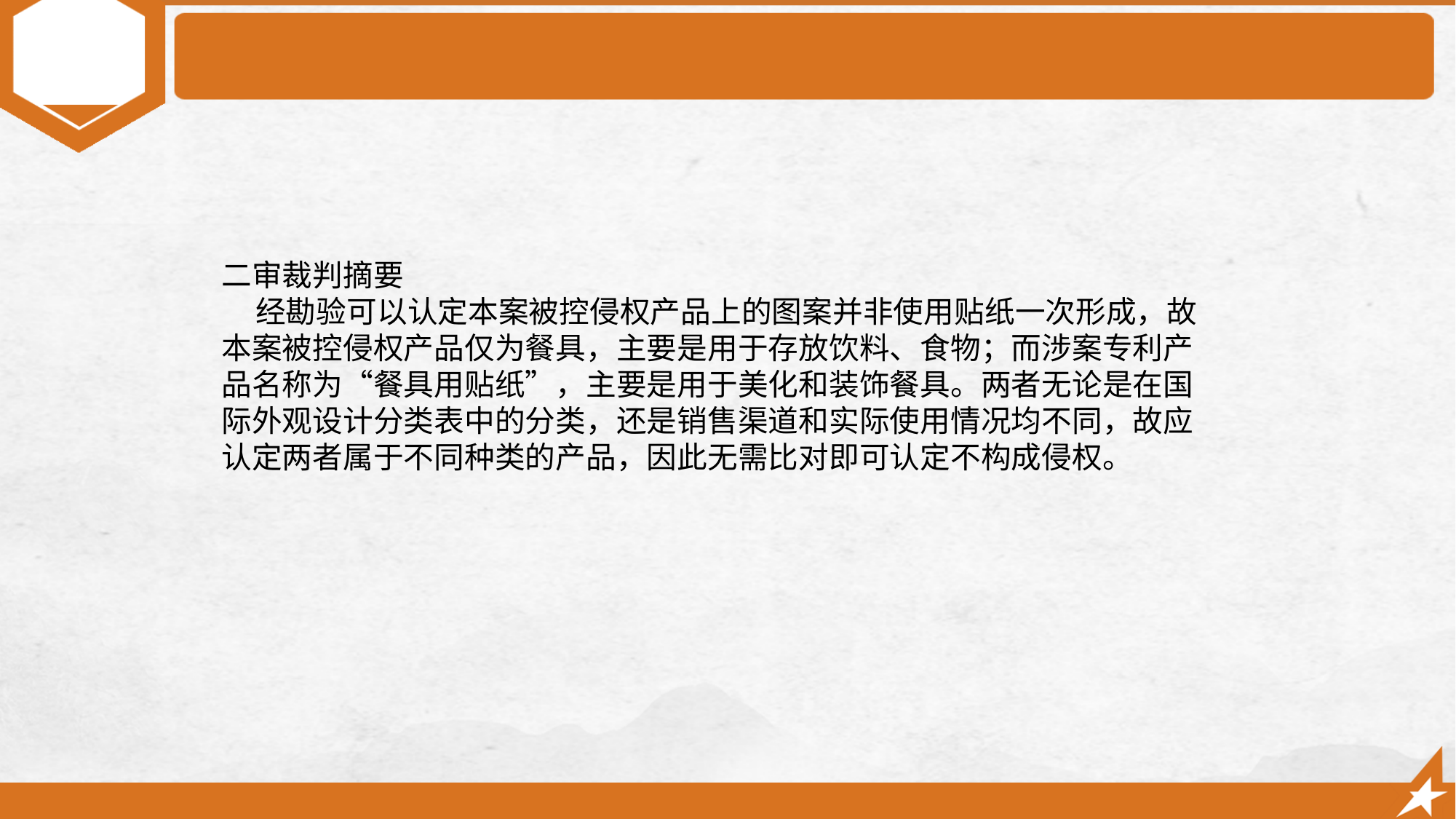

二审裁判摘要
    经勘验可以认定本案被控侵权产品上的图案并非使用贴纸一次形成，故本案被控侵权产品仅为餐具，主要是用于存放饮料、食物；而涉案专利产品名称为“餐具用贴纸”，主要是用于美化和装饰餐具。两者无论是在国际外观设计分类表中的分类，还是销售渠道和实际使用情况均不同，故应认定两者属于不同种类的产品，因此无需比对即可认定不构成侵权。